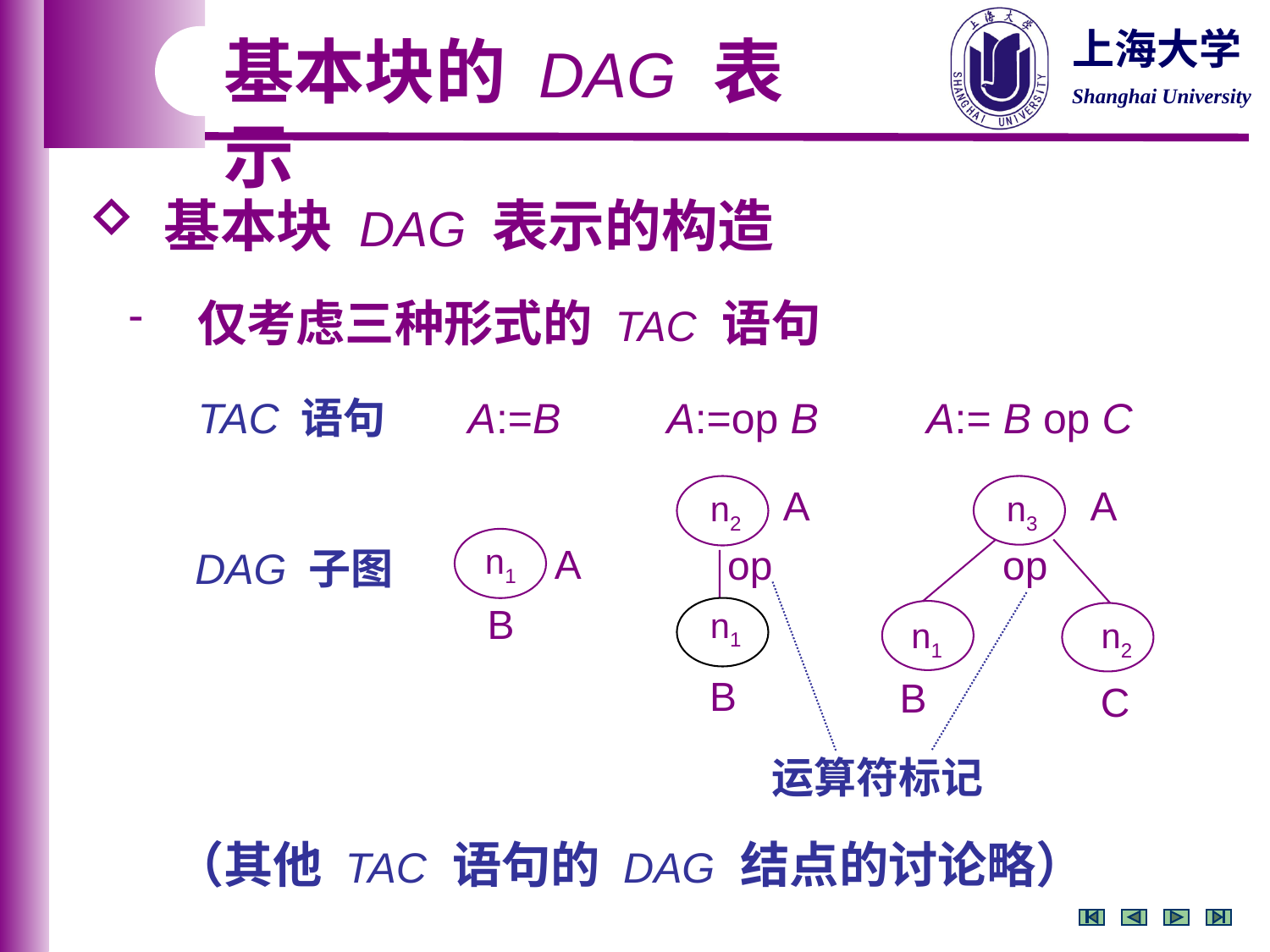

基本块的 DAG 表示
 基本块 DAG 表示的构造
   仅考虑三种形式的 TAC 语句
TAC 语句
A:=B
A:=op B
A:= B op C

A
A
n2
n3

n1
A
op

op

DAG 子图

运算符标记

 B

n1

n1
n2
n1
n2

 B
B
C
   （其他 TAC 语句的 DAG 结点的讨论略）